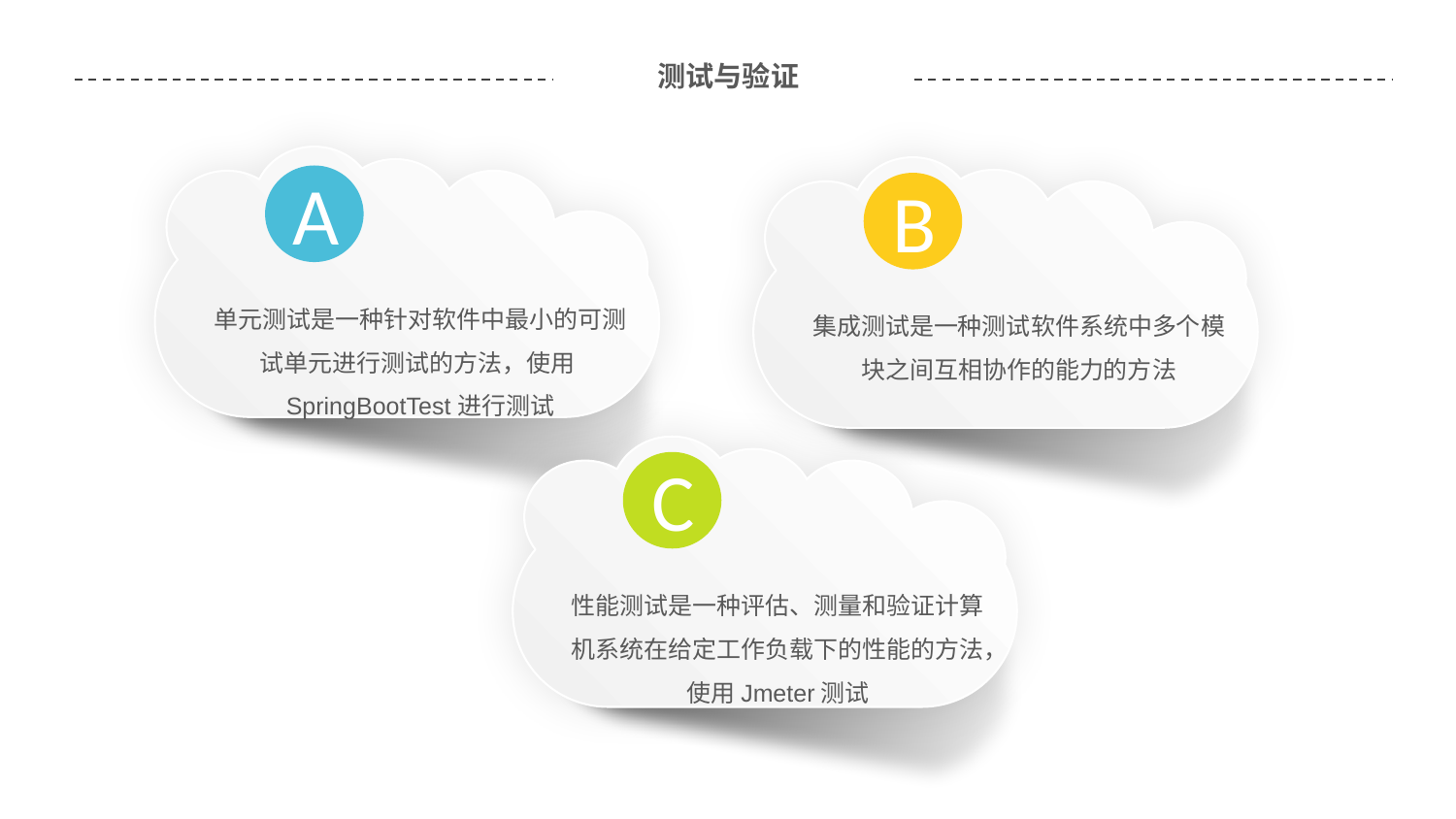

# 测试与验证

A

单元测试是一种针对软件中最小的可测试单元进行测试的方法，使用SpringBootTest进行测试

B

集成测试是一种测试软件系统中多个模块之间互相协作的能力的方法

C

性能测试是一种评估、测量和验证计算机系统在给定工作负载下的性能的方法，使用Jmeter测试